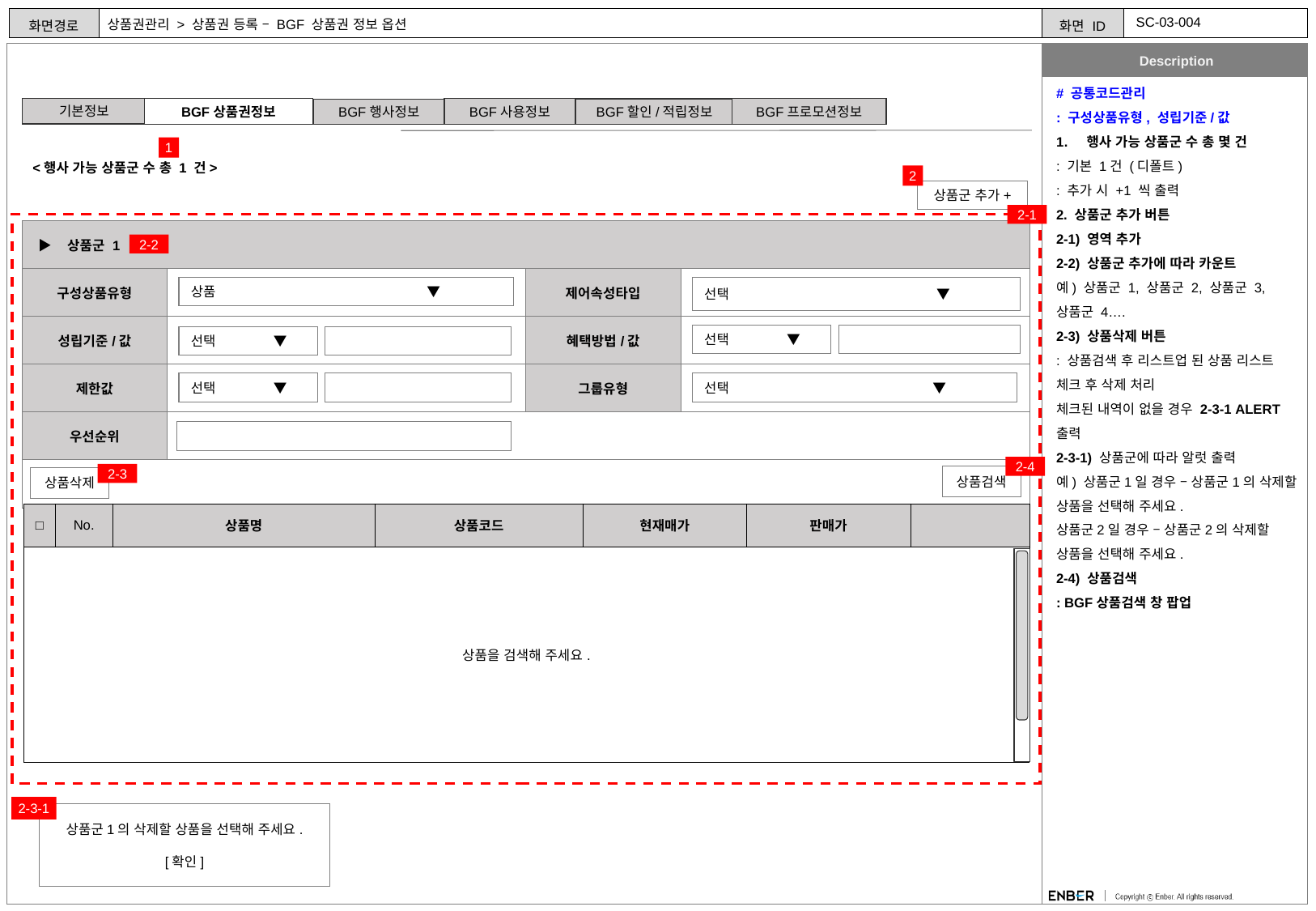

SC-03-004
# 상품권관리 > 상품권 등록 – BGF 상품권 정보 옵션
V
# 공통코드관리
: 구성상품유형, 성립기준/값
행사 가능 상품군 수 총 몇 건
: 기본 1건 (디폴트)
: 추가 시 +1 씩 출력
2. 상품군 추가 버튼
2-1) 영역 추가
2-2) 상품군 추가에 따라 카운트
예) 상품군 1, 상품군 2, 상품군 3, 상품군 4….
2-3) 상품삭제 버튼
: 상품검색 후 리스트업 된 상품 리스트 체크 후 삭제 처리
체크된 내역이 없을 경우 2-3-1 ALERT 출력
2-3-1) 상품군에 따라 알럿 출력
예) 상품군1일 경우 – 상품군1의 삭제할 상품을 선택해 주세요.
상품군2일 경우 – 상품군2의 삭제할 상품을 선택해 주세요.
2-4) 상품검색
: BGF상품검색 창 팝업
기본정보
BGF프로모션정보
BGF상품권정보
BGF사용정보
BGF할인/적립정보
BGF행사정보
1
<행사 가능 상품군 수 총 1 건>
2
상품군 추가+
2-1

| ▶ 상품군 1 |  |  |  |
| --- | --- | --- | --- |
| 구성상품유형 |  | 제어속성타입 |  |
| 성립기준/값 |  | 혜택방법/값 |  |
| 제한값 |  | 그룹유형 |  |
| 우선순위 |  |  |  |
|  |  |  |  |
2-2
상품                                                       ▼
선택                                                      ▼
선택               ▼

선택               ▼

선택               ▼

선택                                                     ▼

2-4
2-3
상품검색
상품삭제
| □ | No. | 상품명 | 상품코드 | 현재매가 | 판매가 |  |
| --- | --- | --- | --- | --- | --- | --- |
| 상품을 검색해 주세요. |  |  |  |  |  |  |

2-3-1
상품군1의 삭제할 상품을 선택해 주세요.

[확인]